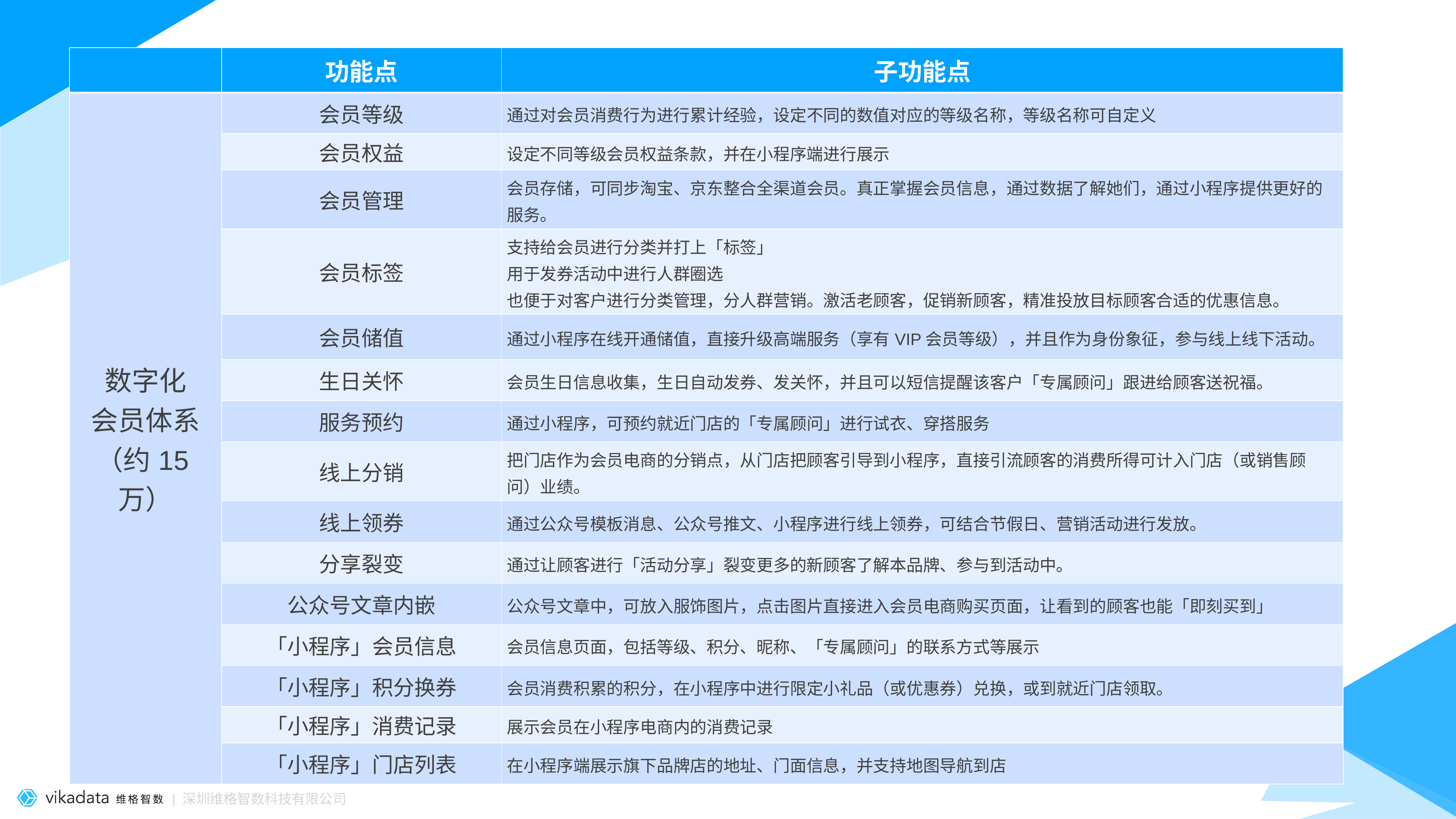

|  | 功能点 | 子功能点 |
| --- | --- | --- |
| 数字化 会员体系 （约15万） | 会员等级 | 通过对会员消费行为进行累计经验，设定不同的数值对应的等级名称，等级名称可自定义 |
|  | 会员权益 | 设定不同等级会员权益条款，并在小程序端进行展示 |
|  | 会员管理 | 会员存储，可同步淘宝、京东整合全渠道会员。真正掌握会员信息，通过数据了解她们，通过小程序提供更好的服务。 |
|  | 会员标签 | 支持给会员进行分类并打上「标签」 用于发券活动中进行人群圈选 也便于对客户进行分类管理，分人群营销。激活老顾客，促销新顾客，精准投放目标顾客合适的优惠信息。 |
|  | 会员储值 | 通过小程序在线开通储值，直接升级高端服务（享有VIP会员等级），并且作为身份象征，参与线上线下活动。 |
|  | 生日关怀 | 会员生日信息收集，生日自动发券、发关怀，并且可以短信提醒该客户「专属顾问」跟进给顾客送祝福。 |
|  | 服务预约 | 通过小程序，可预约就近门店的「专属顾问」进行试衣、穿搭服务 |
|  | 线上分销 | 把门店作为会员电商的分销点，从门店把顾客引导到小程序，直接引流顾客的消费所得可计入门店（或销售顾问）业绩。 |
|  | 线上领券 | 通过公众号模板消息、公众号推文、小程序进行线上领券，可结合节假日、营销活动进行发放。 |
|  | 分享裂变 | 通过让顾客进行「活动分享」裂变更多的新顾客了解本品牌、参与到活动中。 |
|  | 公众号文章内嵌 | 公众号文章中，可放入服饰图片，点击图片直接进入会员电商购买页面，让看到的顾客也能「即刻买到」 |
|  | 「小程序」会员信息 | 会员信息页面，包括等级、积分、昵称、「专属顾问」的联系方式等展示 |
|  | 「小程序」积分换券 | 会员消费积累的积分，在小程序中进行限定小礼品（或优惠券）兑换，或到就近门店领取。 |
|  | 「小程序」消费记录 | 展示会员在小程序电商内的消费记录 |
|  | 「小程序」门店列表 | 在小程序端展示旗下品牌店的地址、门面信息，并支持地图导航到店 |